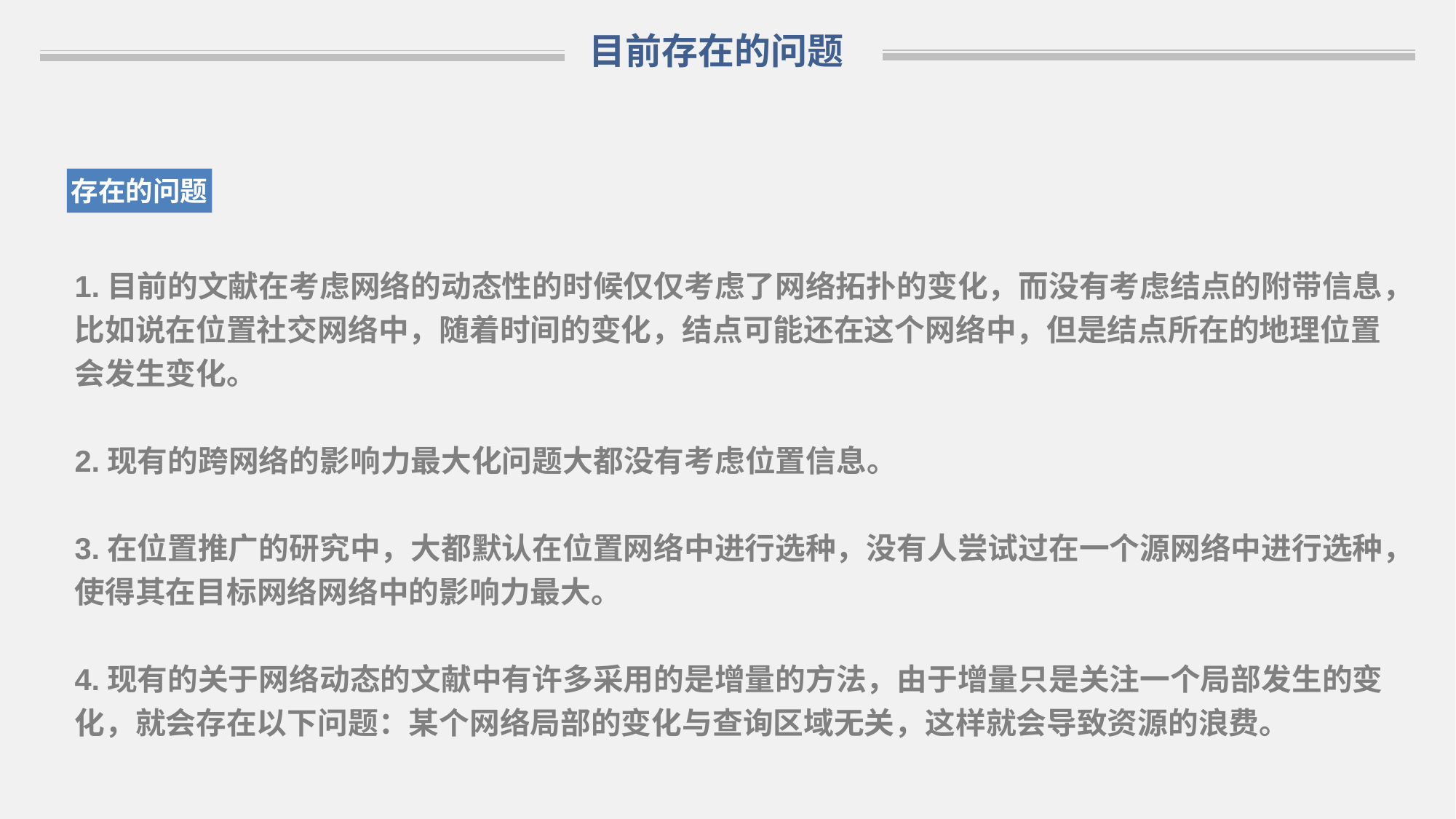

目前存在的问题
存在的问题
1.目前的文献在考虑网络的动态性的时候仅仅考虑了网络拓扑的变化，而没有考虑结点的附带信息，比如说在位置社交网络中，随着时间的变化，结点可能还在这个网络中，但是结点所在的地理位置会发生变化。

2.现有的跨网络的影响力最大化问题大都没有考虑位置信息。

3.在位置推广的研究中，大都默认在位置网络中进行选种，没有人尝试过在一个源网络中进行选种，使得其在目标网络网络中的影响力最大。

4.现有的关于网络动态的文献中有许多采用的是增量的方法，由于增量只是关注一个局部发生的变化，就会存在以下问题：某个网络局部的变化与查询区域无关，这样就会导致资源的浪费。